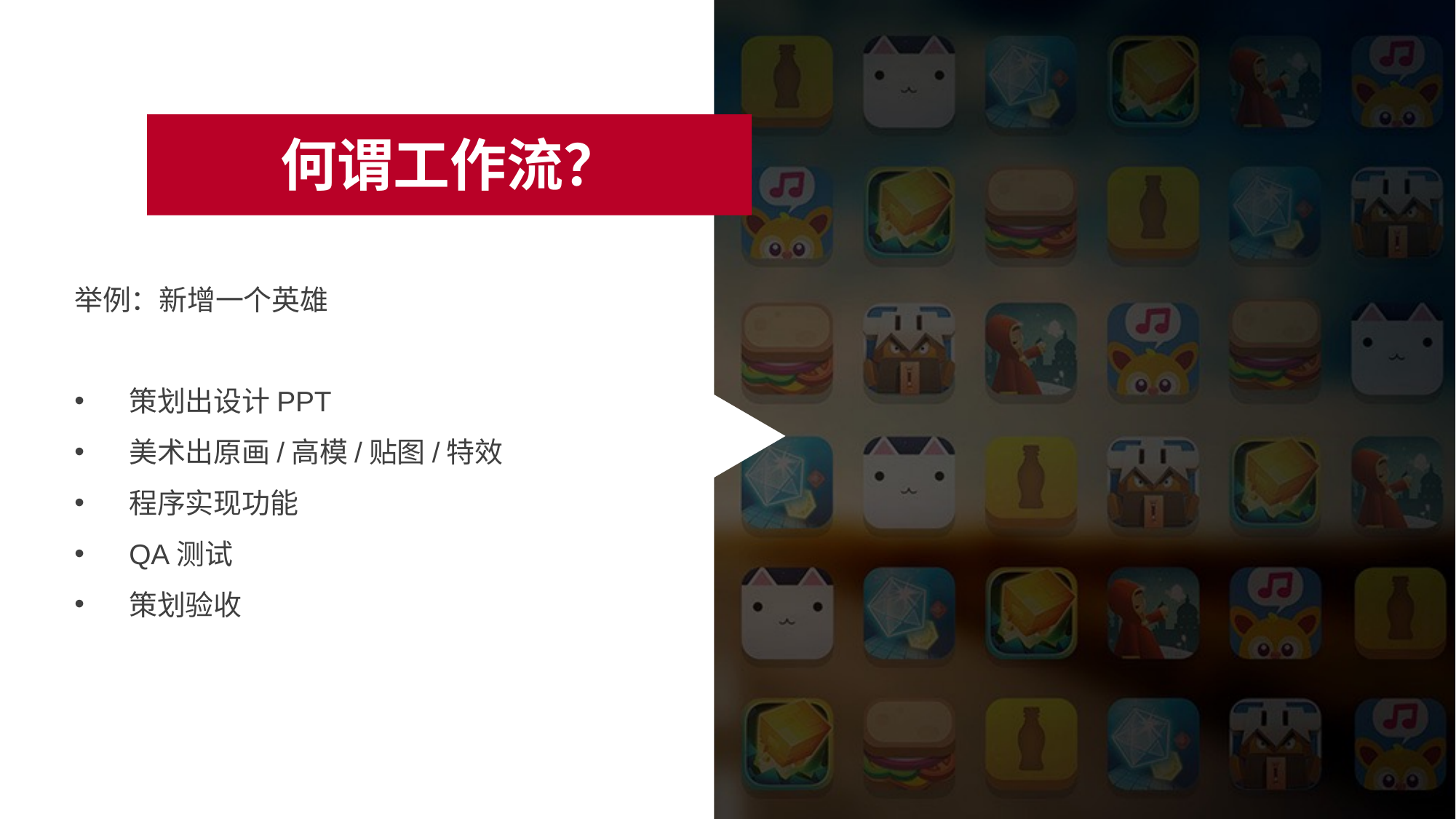

何谓工作流？
举例：新增一个英雄

策划出设计PPT
美术出原画/高模/贴图/特效
程序实现功能
QA测试
策划验收